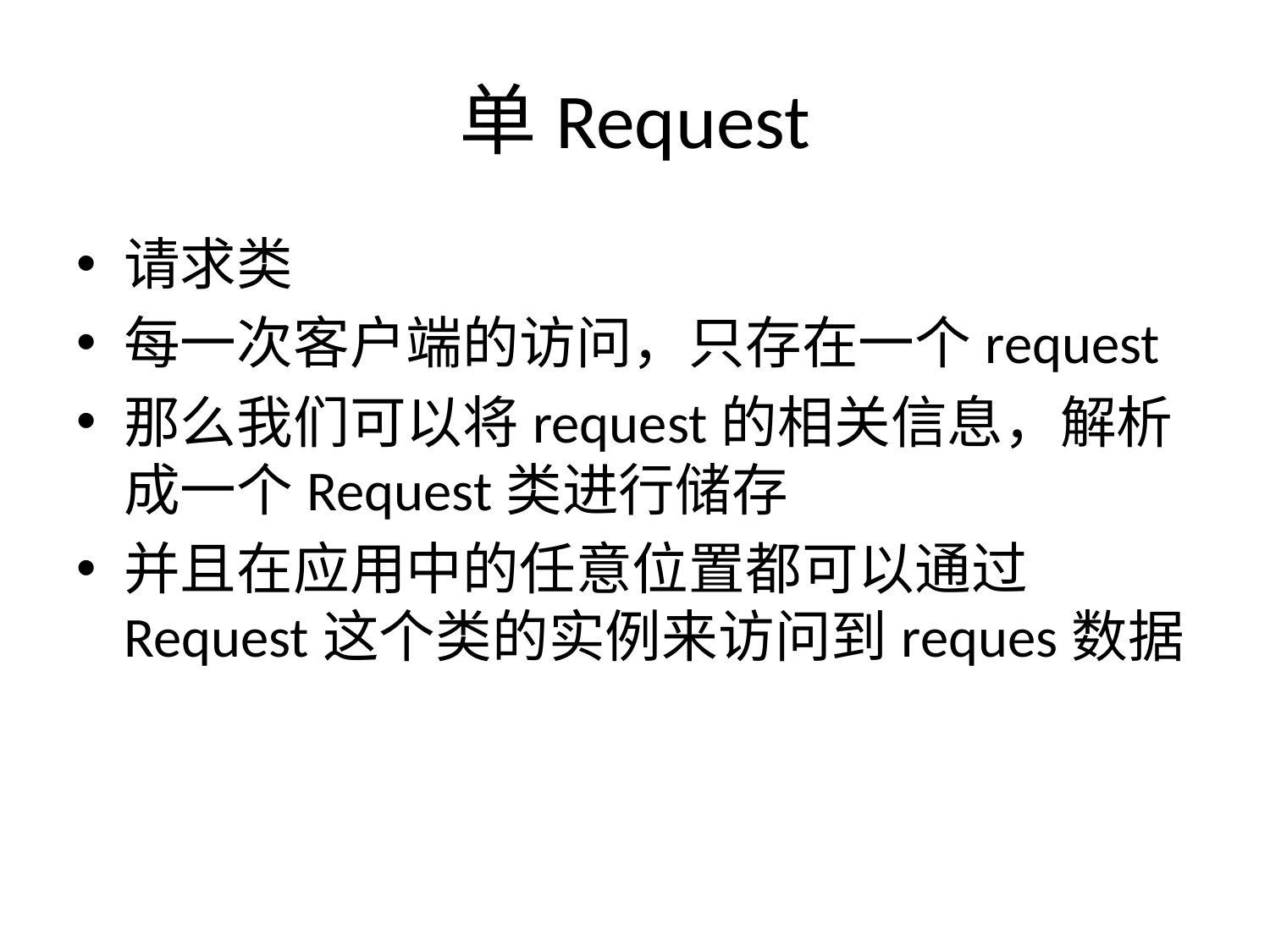

# 单Request
请求类
每一次客户端的访问，只存在一个request
那么我们可以将request的相关信息，解析成一个Request类进行储存
并且在应用中的任意位置都可以通过Request这个类的实例来访问到reques数据